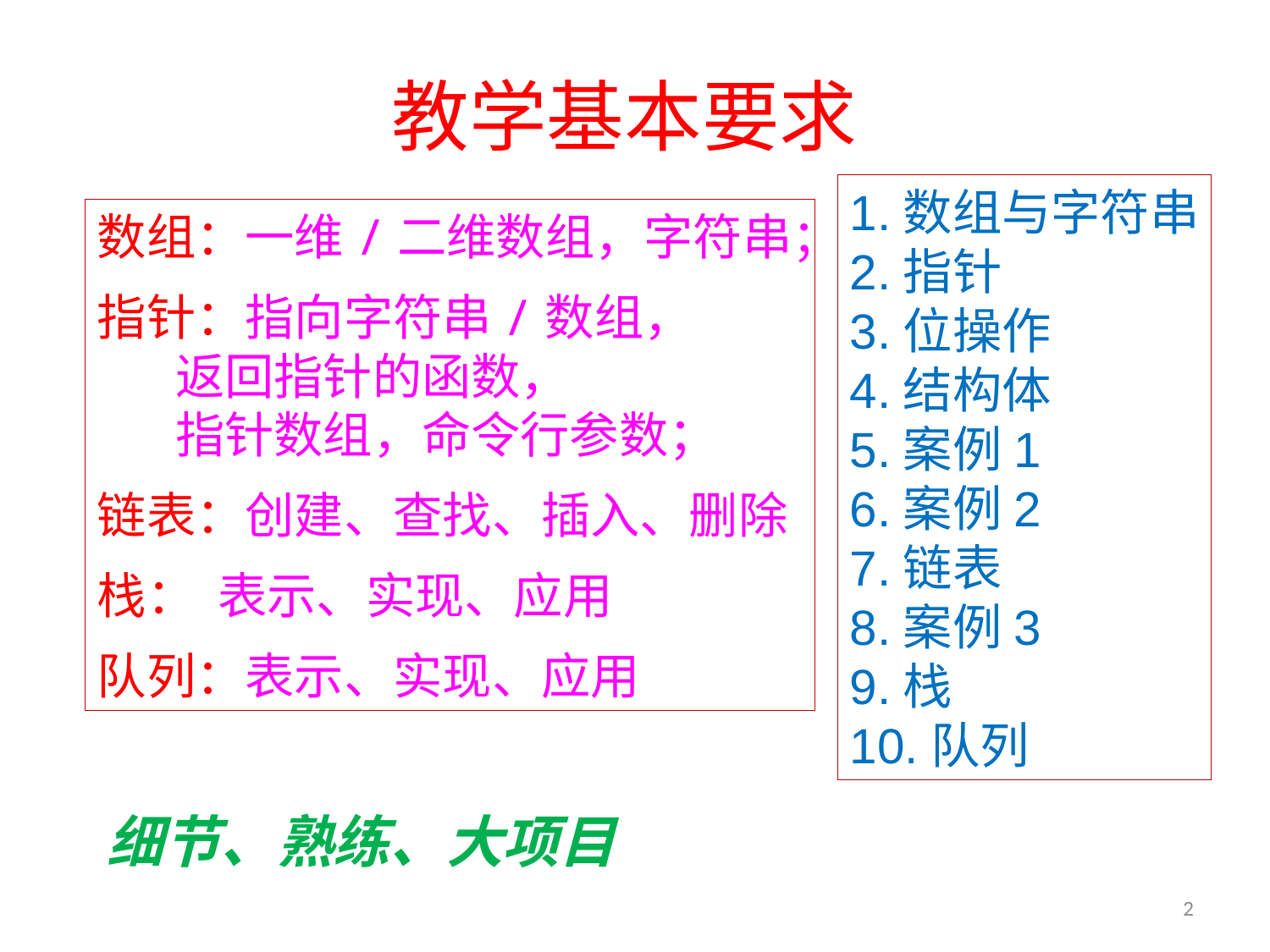

# 教学基本要求
1.数组与字符串
2.指针
3.位操作
4.结构体
5.案例1
6.案例2
7.链表
8.案例3
9.栈
10.队列
数组：一维/二维数组，字符串；
指针：指向字符串/数组，
      返回指针的函数，
      指针数组，命令行参数；
链表：创建、查找、插入、删除
栈：  表示、实现、应用
队列：表示、实现、应用
细节、熟练、大项目
2